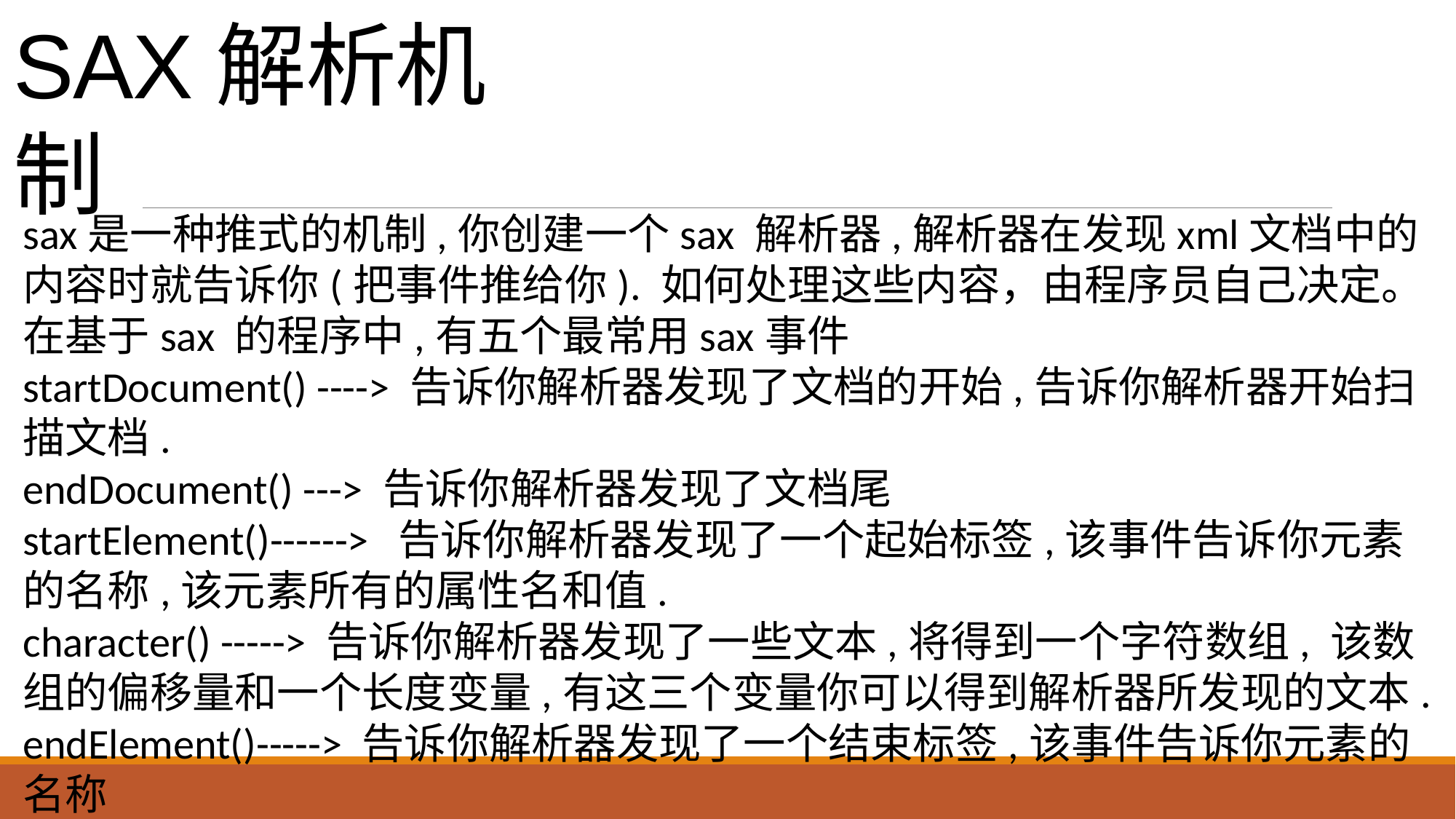

# SAX解析机制
sax是一种推式的机制,你创建一个sax 解析器,解析器在发现xml文档中的内容时就告诉你(把事件推给你). 如何处理这些内容，由程序员自己决定。
在基于sax 的程序中,有五个最常用sax事件
startDocument() ----> 告诉你解析器发现了文档的开始,告诉你解析器开始扫描文档.
endDocument() ---> 告诉你解析器发现了文档尾
startElement()------>  告诉你解析器发现了一个起始标签,该事件告诉你元素的名称,该元素所有的属性名和值.
character() -----> 告诉你解析器发现了一些文本,将得到一个字符数组, 该数组的偏移量和一个长度变量,有这三个变量你可以得到解析器所发现的文本.
endElement()-----> 告诉你解析器发现了一个结束标签,该事件告诉你元素的名称